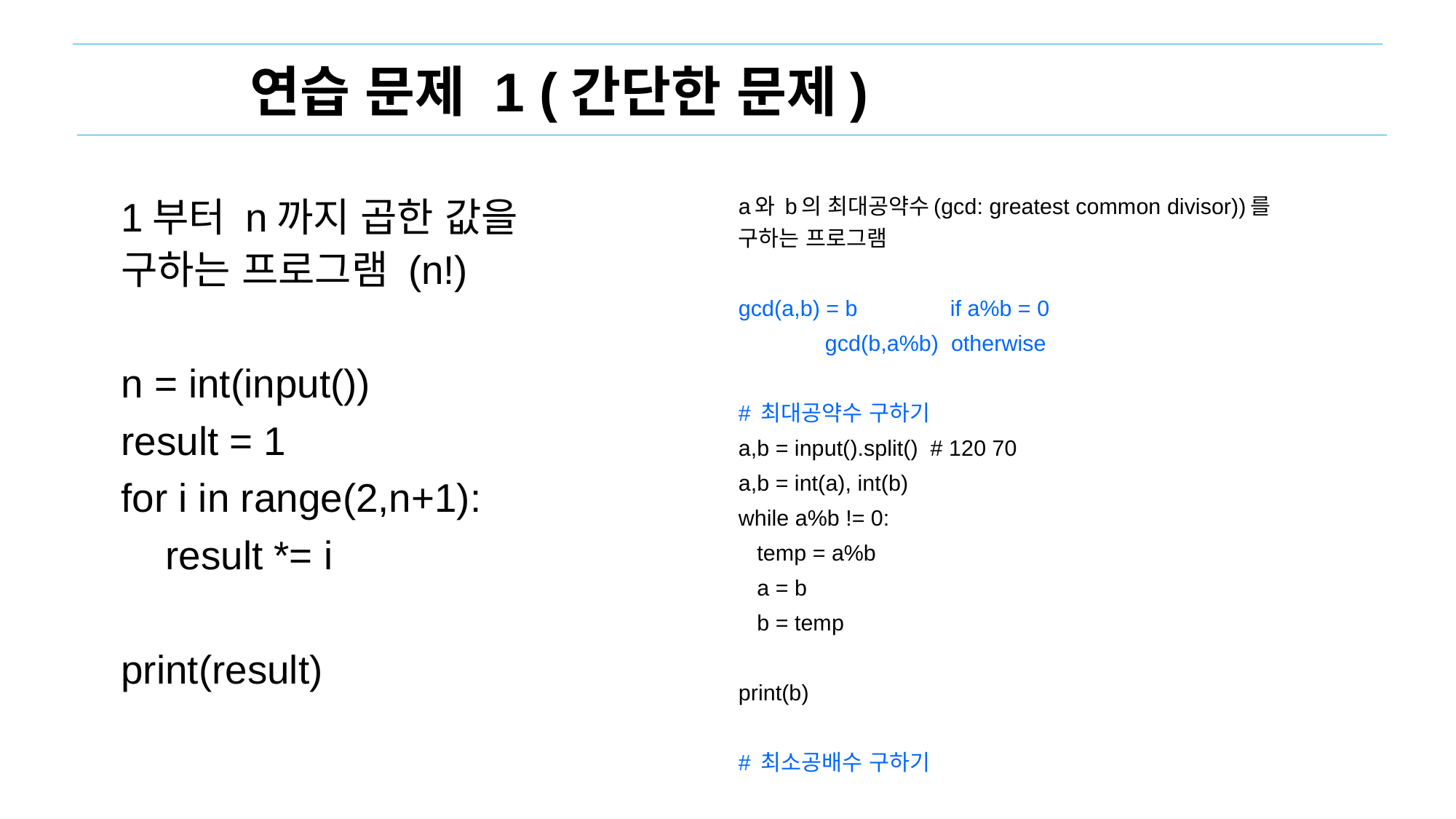

연습 문제 1 (간단한 문제)
1부터 n까지 곱한 값을 구하는 프로그램 (n!)

n = int(input())
result = 1
for i in range(2,n+1):
    result *= i

print(result)
a와 b의 최대공약수(gcd: greatest common divisor))를 구하는 프로그램

gcd(a,b) = b               if a%b = 0
              gcd(b,a%b)  otherwise

# 최대공약수 구하기
a,b = input().split()  # 120 70
a,b = int(a), int(b)
while a%b != 0:
   temp = a%b
   a = b
   b = temp

print(b)

# 최소공배수 구하기